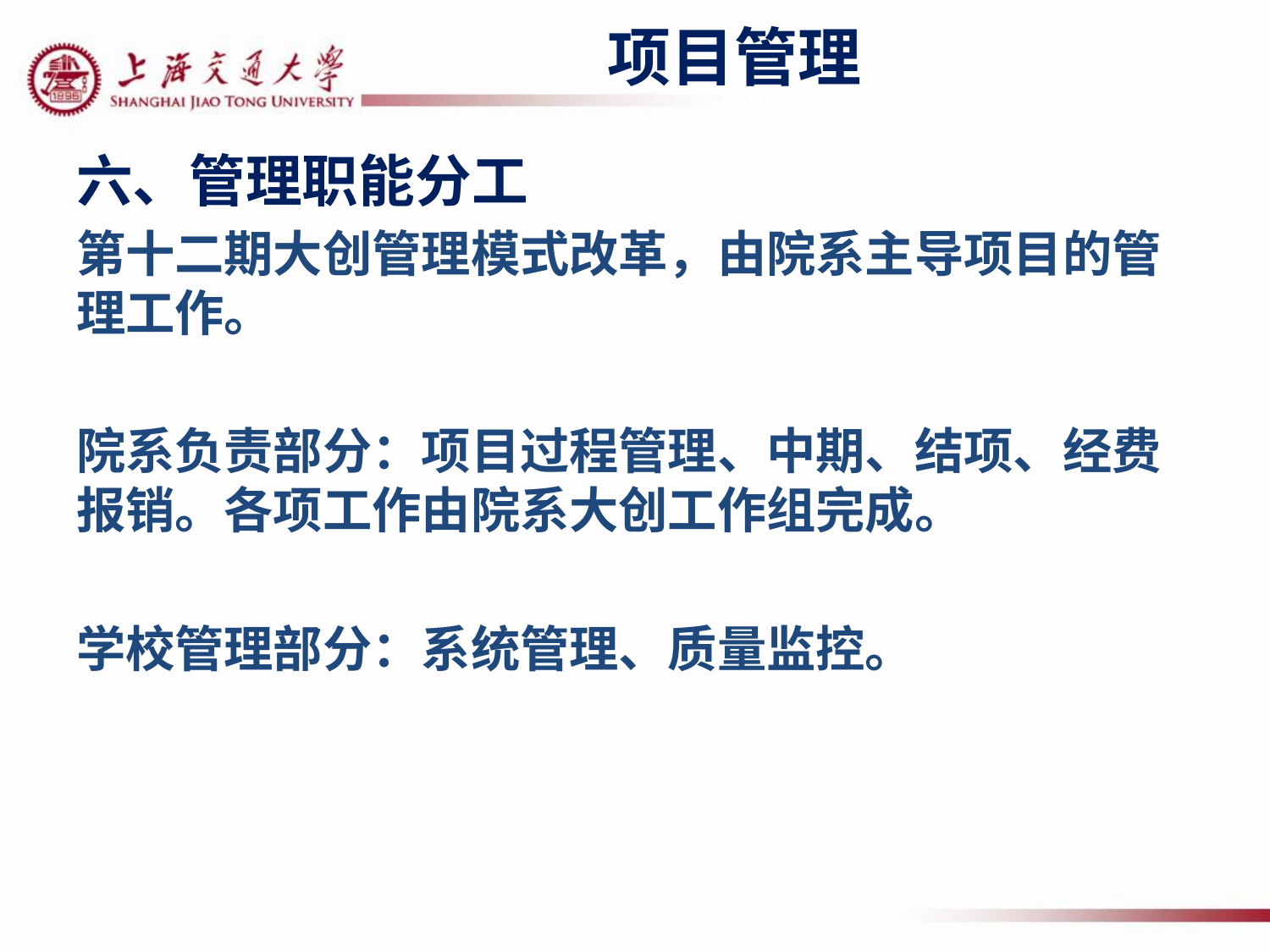

# 项目管理
六、管理职能分工
第十二期大创管理模式改革，由院系主导项目的管理工作。

院系负责部分：项目过程管理、中期、结项、经费报销。各项工作由院系大创工作组完成。

学校管理部分：系统管理、质量监控。